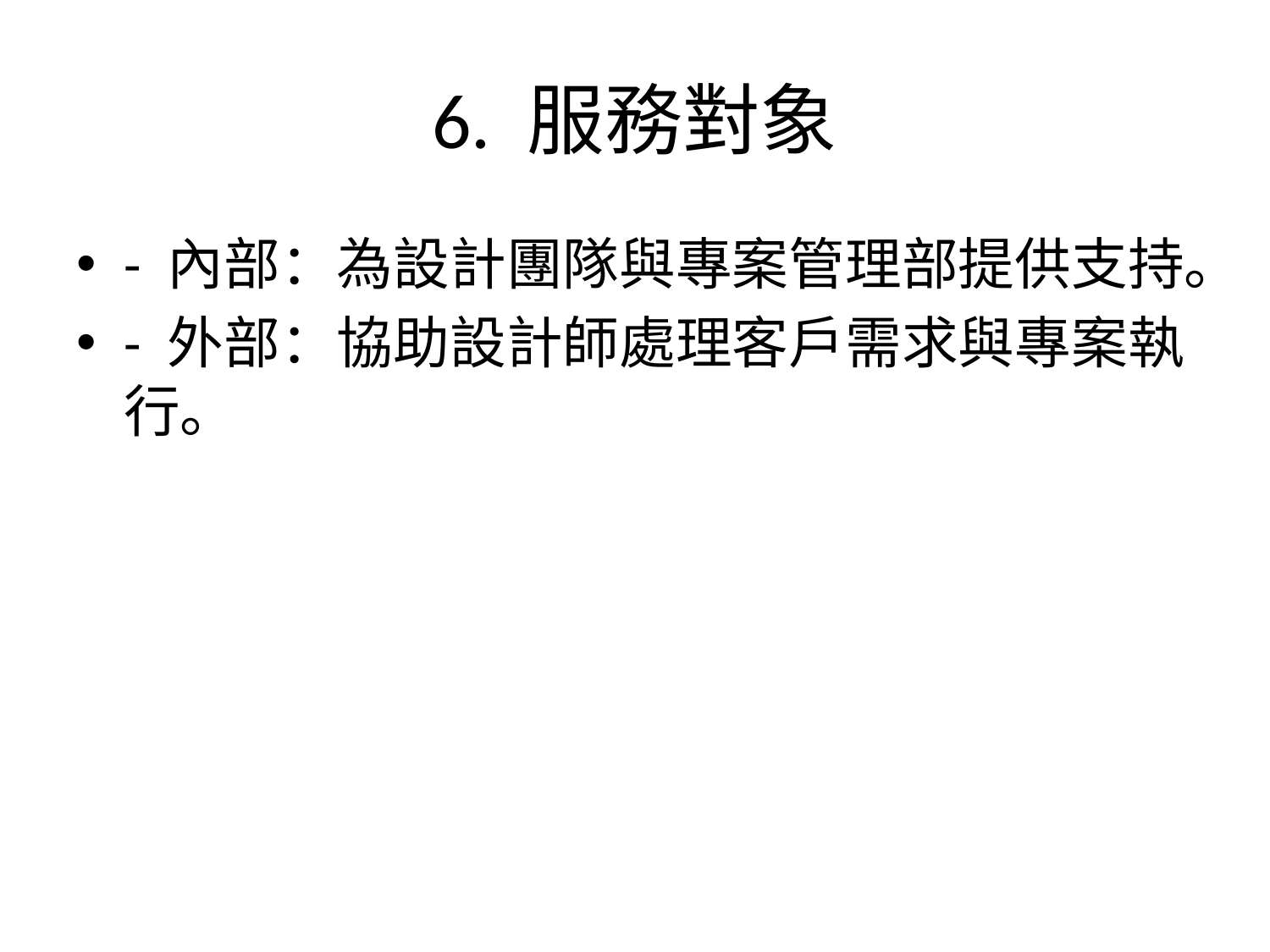

# 6. 服務對象
- 內部：為設計團隊與專案管理部提供支持。
- 外部：協助設計師處理客戶需求與專案執行。